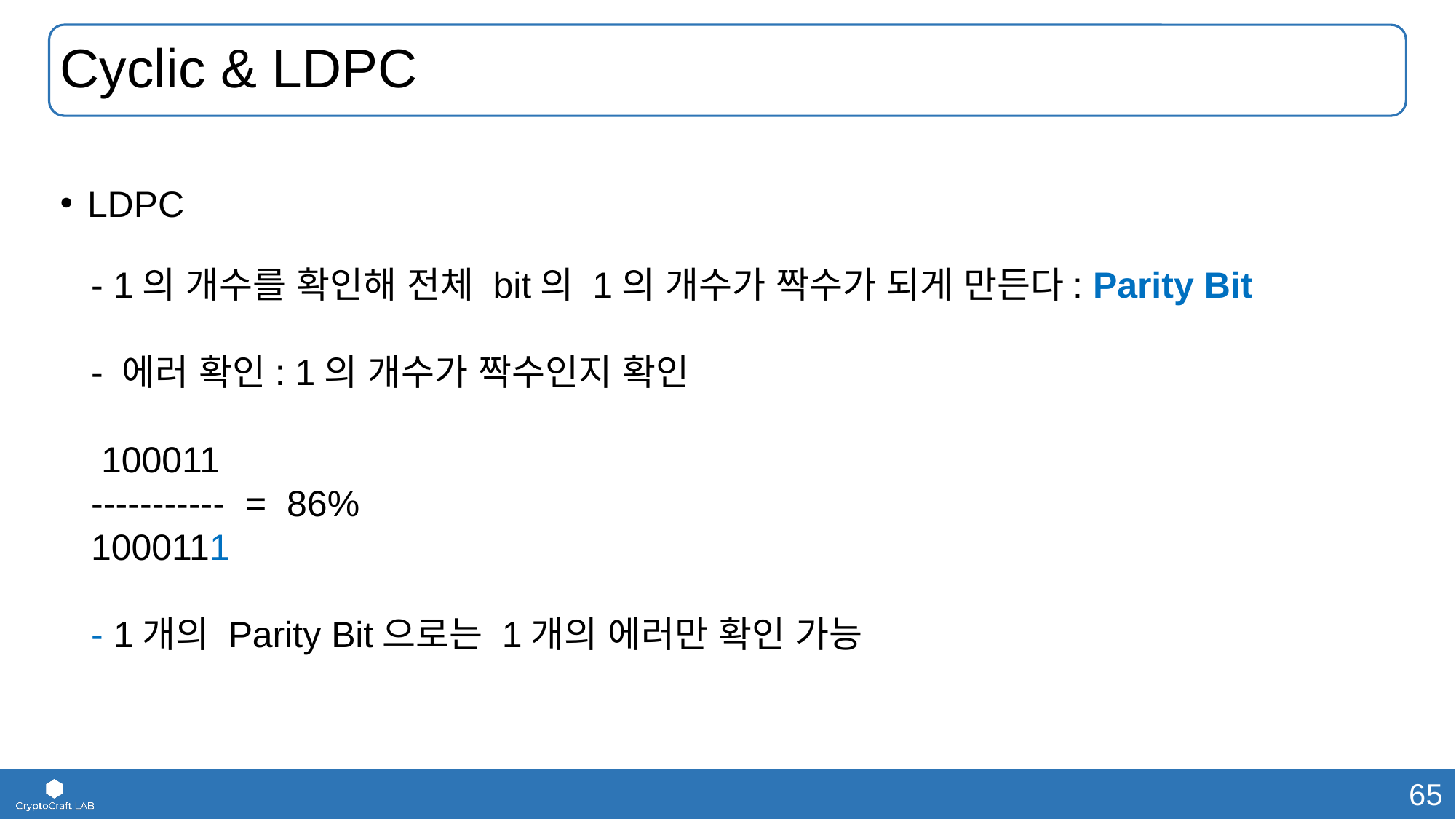

# Cyclic & LDPC
LDPC
- 1의 개수를 확인해 전체 bit의 1의 개수가 짝수가 되게 만든다: Parity Bit
- 에러 확인: 1의 개수가 짝수인지 확인

 100011
-----------  =  86%
1000111
- 1개의 Parity Bit으로는 1개의 에러만 확인 가능